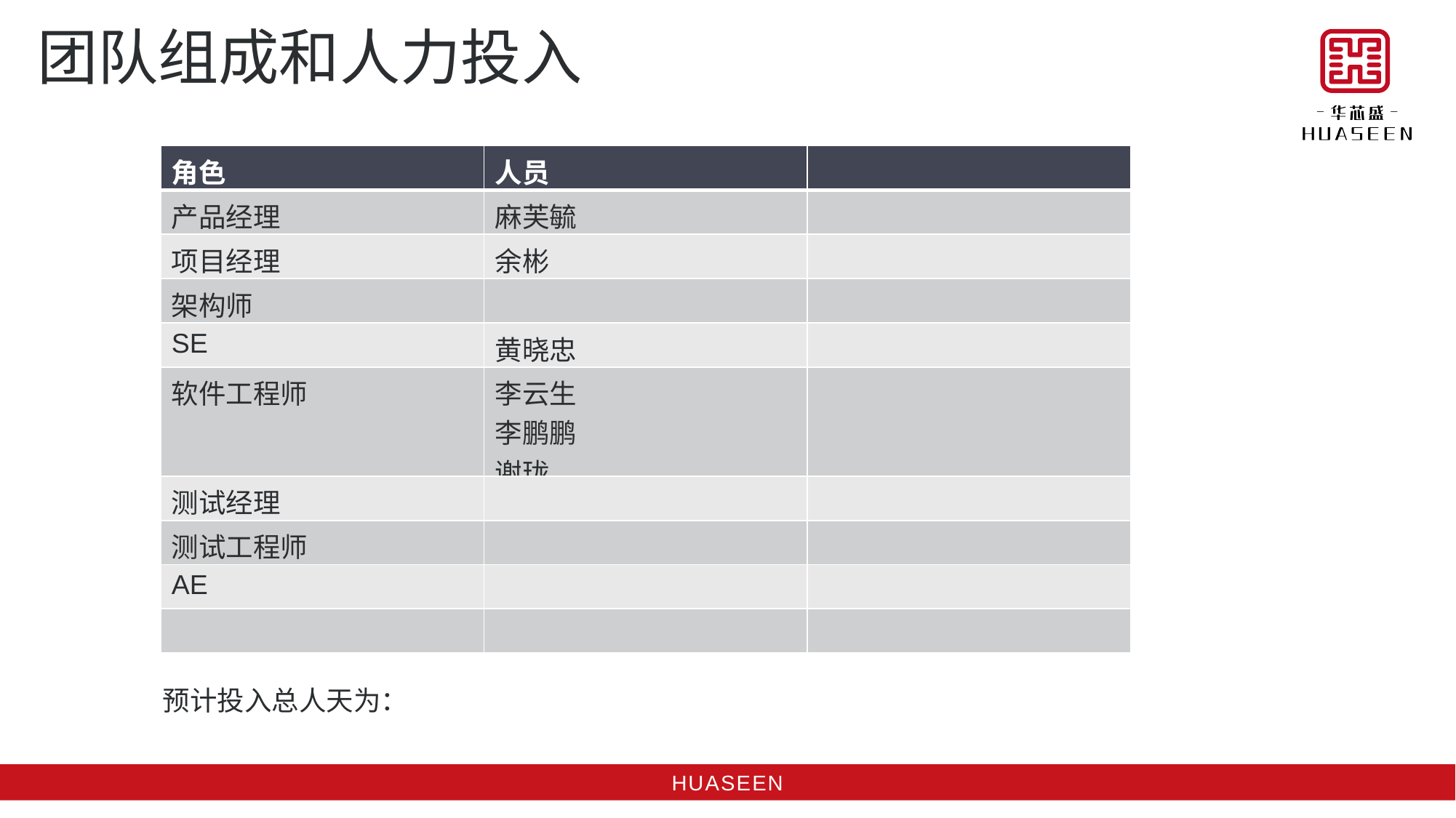

团队组成和人力投入
| 角色 | 人员 |  |
| --- | --- | --- |
| 产品经理 | 麻芙毓 |  |
| 项目经理 | 余彬 |  |
| 架构师 |  |  |
| SE | 黄晓忠 |  |
| 软件工程师 | 李云生 李鹏鹏 谢珑 |  |
| 测试经理 |  |  |
| 测试工程师 |  |  |
| AE |  |  |
|  |  |  |
预计投入总人天为：